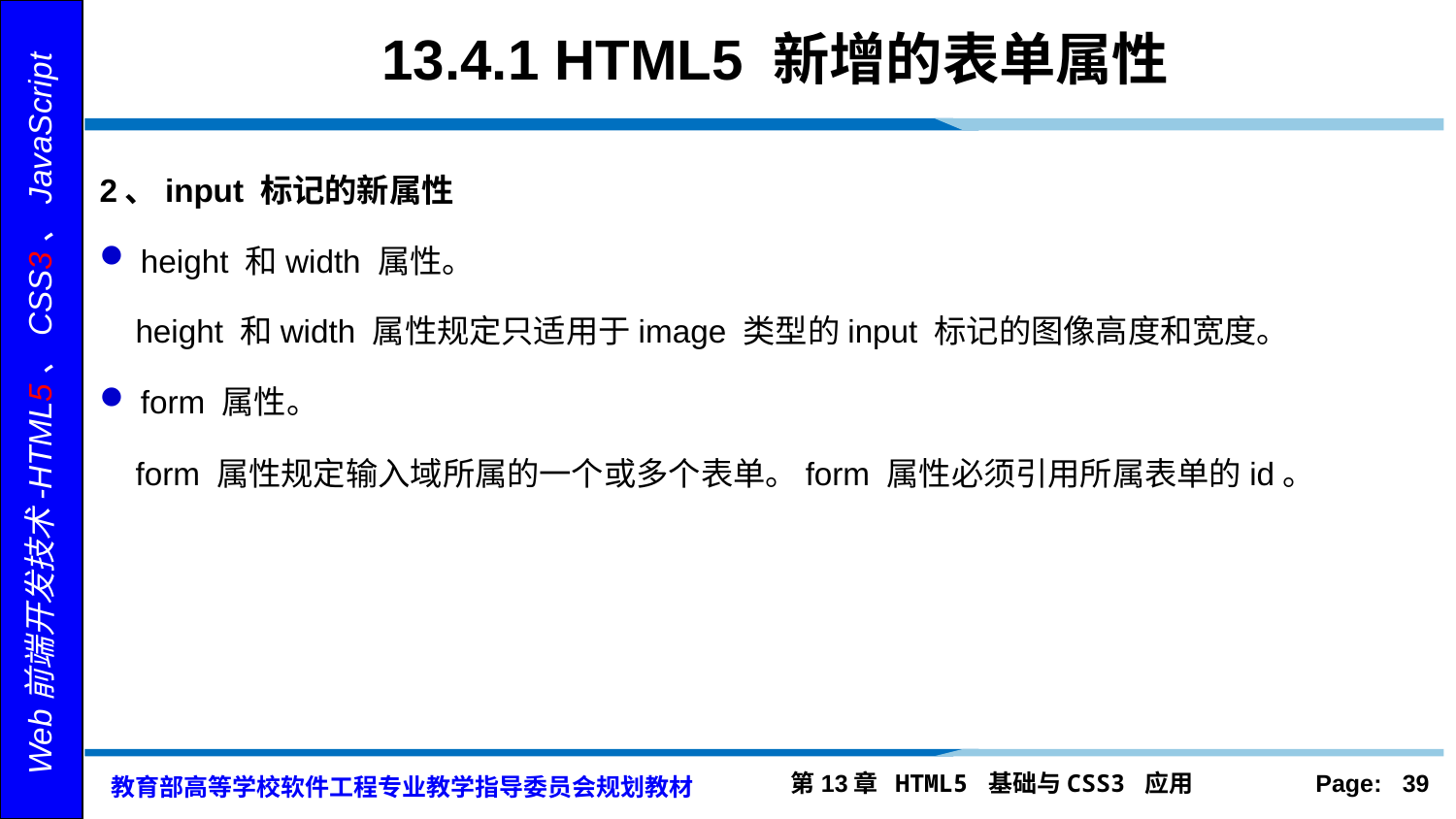

# 13.4.1 HTML5 新增的表单属性
2、input 标记的新属性
 height 和width 属性。
    height 和width 属性规定只适用于image 类型的input 标记的图像高度和宽度。
 form 属性。
    form 属性规定输入域所属的一个或多个表单。form 属性必须引用所属表单的id。